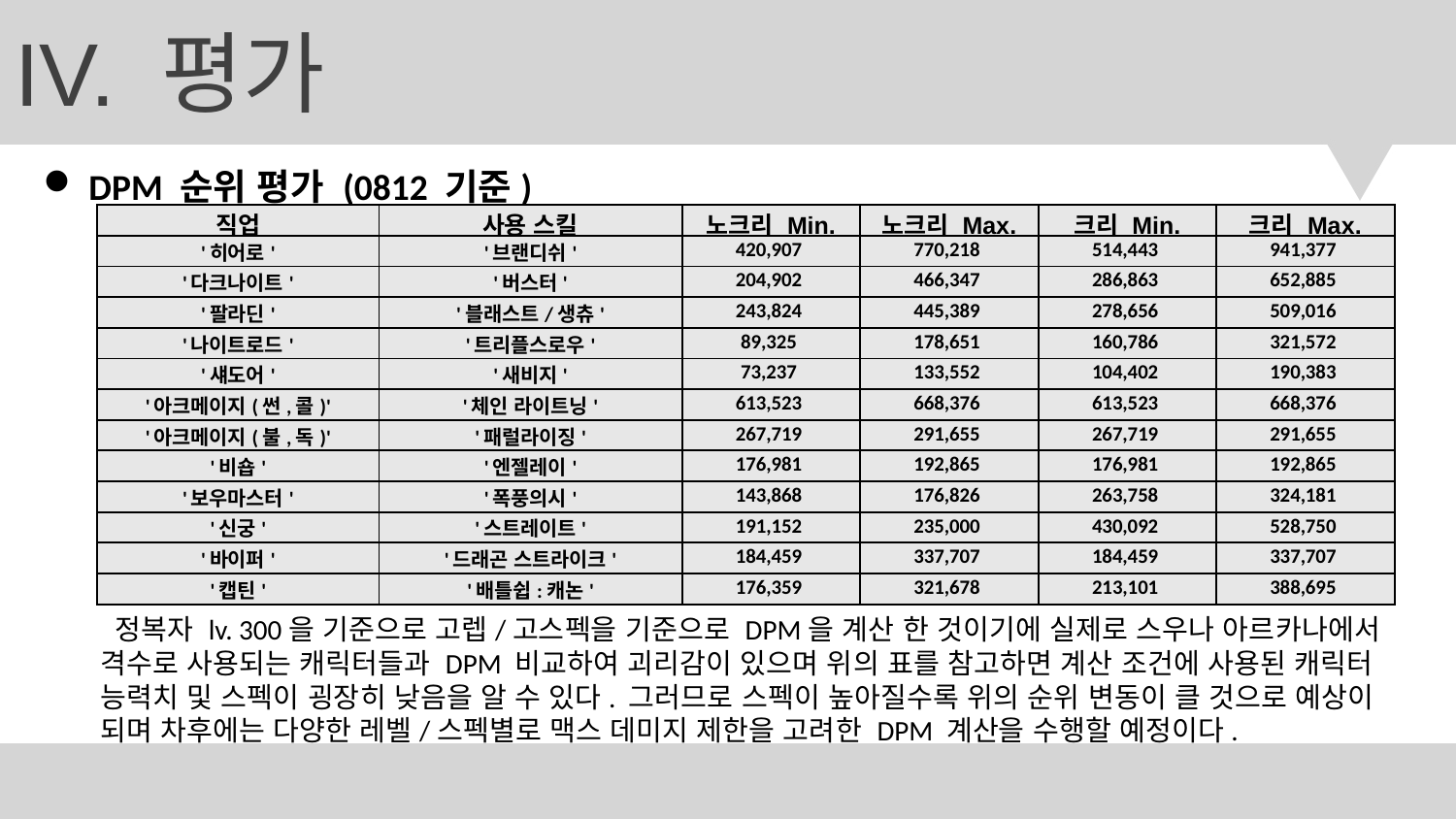

# IV. 평가
DPM 순위 평가 (0812 기준)
| 직업 | 사용 스킬 | 노크리 Min. | 노크리 Max. | 크리 Min. | 크리 Max. |
| --- | --- | --- | --- | --- | --- |
| '히어로' | '브랜디쉬' | 420,907 | 770,218 | 514,443 | 941,377 |
| '다크나이트' | '버스터' | 204,902 | 466,347 | 286,863 | 652,885 |
| '팔라딘' | '블래스트/생츄' | 243,824 | 445,389 | 278,656 | 509,016 |
| '나이트로드' | '트리플스로우' | 89,325 | 178,651 | 160,786 | 321,572 |
| '섀도어' | '새비지' | 73,237 | 133,552 | 104,402 | 190,383 |
| '아크메이지(썬,콜)' | '체인 라이트닝' | 613,523 | 668,376 | 613,523 | 668,376 |
| '아크메이지(불,독)' | '패럴라이징' | 267,719 | 291,655 | 267,719 | 291,655 |
| '비숍' | '엔젤레이' | 176,981 | 192,865 | 176,981 | 192,865 |
| '보우마스터' | '폭풍의시' | 143,868 | 176,826 | 263,758 | 324,181 |
| '신궁' | '스트레이트' | 191,152 | 235,000 | 430,092 | 528,750 |
| '바이퍼' | '드래곤 스트라이크' | 184,459 | 337,707 | 184,459 | 337,707 |
| '캡틴' | '배틀쉽:캐논' | 176,359 | 321,678 | 213,101 | 388,695 |
 정복자 lv. 300을 기준으로 고렙/고스펙을 기준으로 DPM을 계산 한 것이기에 실제로 스우나 아르카나에서 격수로 사용되는 캐릭터들과 DPM 비교하여 괴리감이 있으며 위의 표를 참고하면 계산 조건에 사용된 캐릭터 능력치 및 스펙이 굉장히 낮음을 알 수 있다. 그러므로 스펙이 높아질수록 위의 순위 변동이 클 것으로 예상이 되며 차후에는 다양한 레벨/스펙별로 맥스 데미지 제한을 고려한 DPM 계산을 수행할 예정이다.